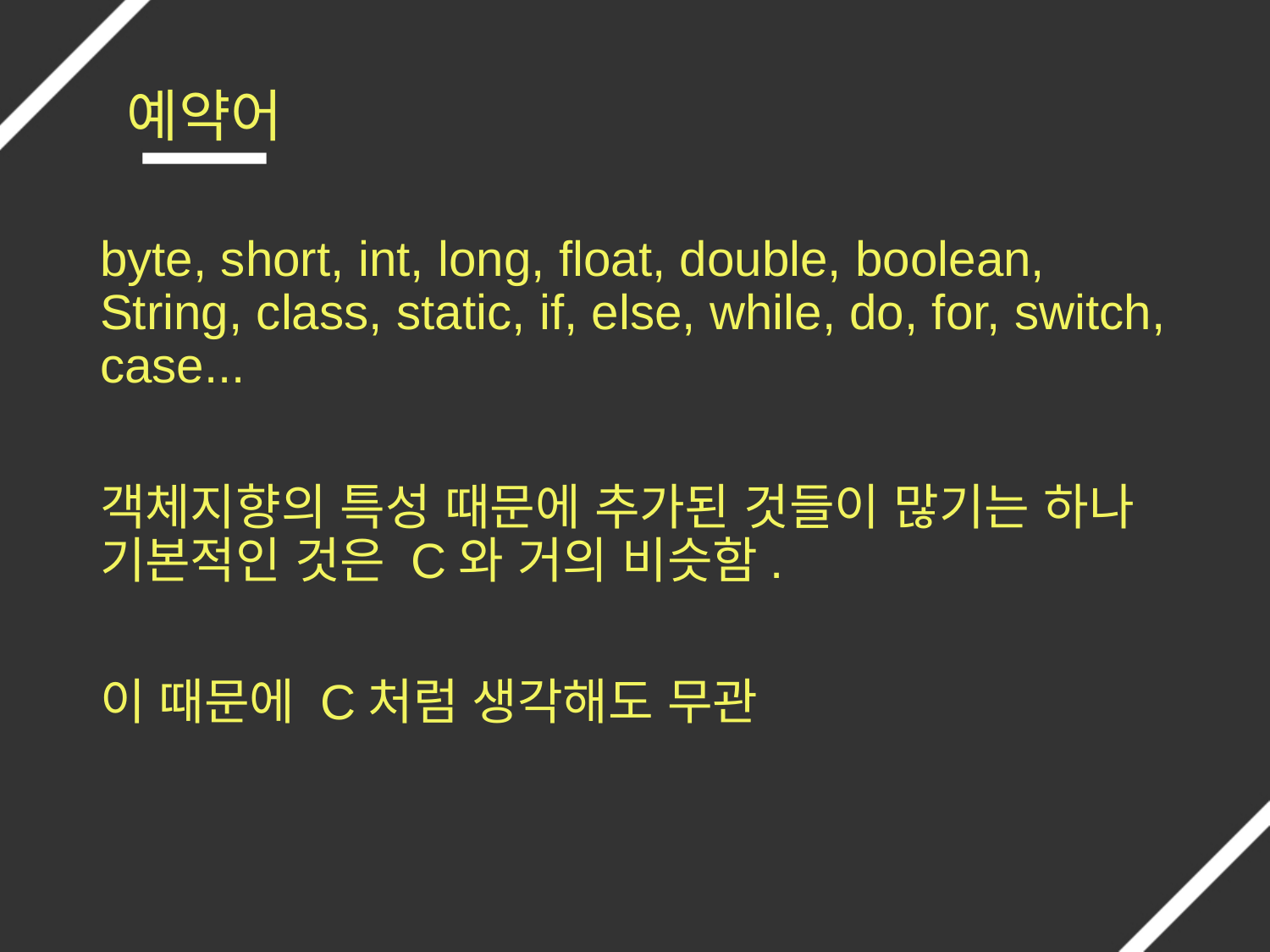

# 예약어
byte, short, int, long, float, double, boolean, String, class, static, if, else, while, do, for, switch, case...

객체지향의 특성 때문에 추가된 것들이 많기는 하나 기본적인 것은 C와 거의 비슷함.

이 때문에 C처럼 생각해도 무관